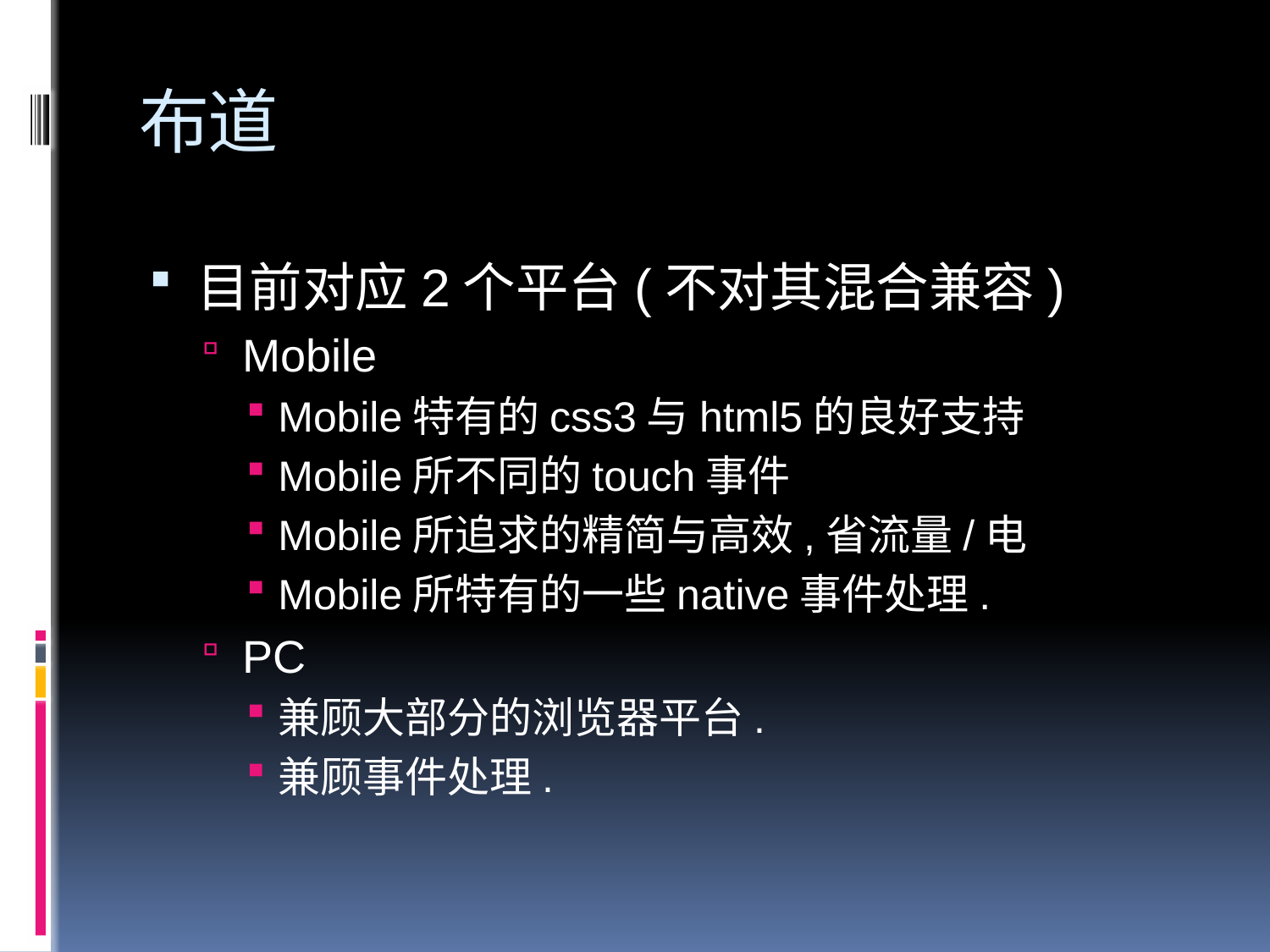

# 布道
目前对应2个平台(不对其混合兼容)
Mobile
Mobile特有的css3与html5的良好支持
Mobile所不同的touch事件
Mobile所追求的精简与高效,省流量/电
Mobile所特有的一些native事件处理.
PC
兼顾大部分的浏览器平台.
兼顾事件处理.